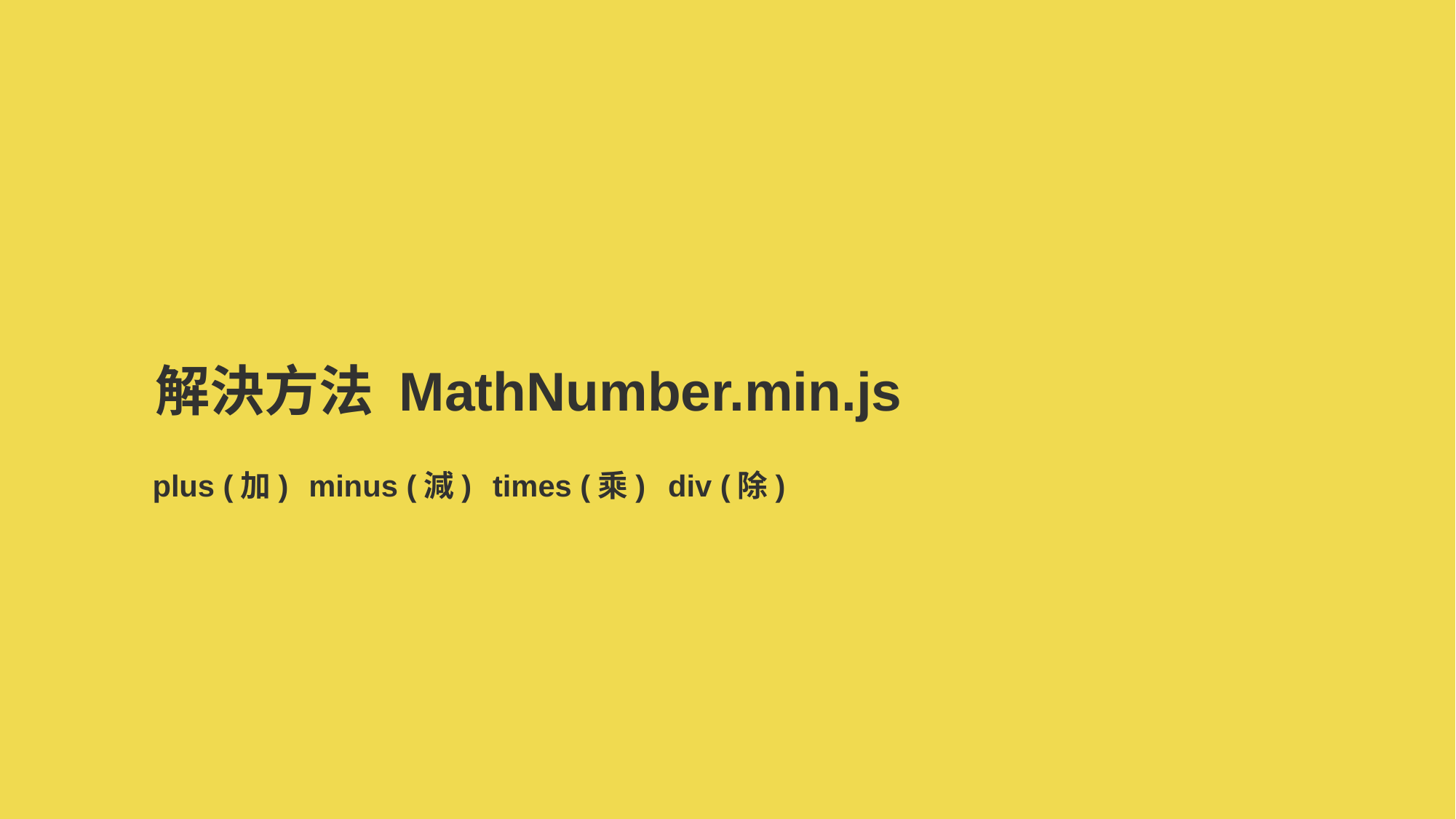

解決方法 MathNumber.min.js
plus (加)
minus (減)
times (乘)
div (除)